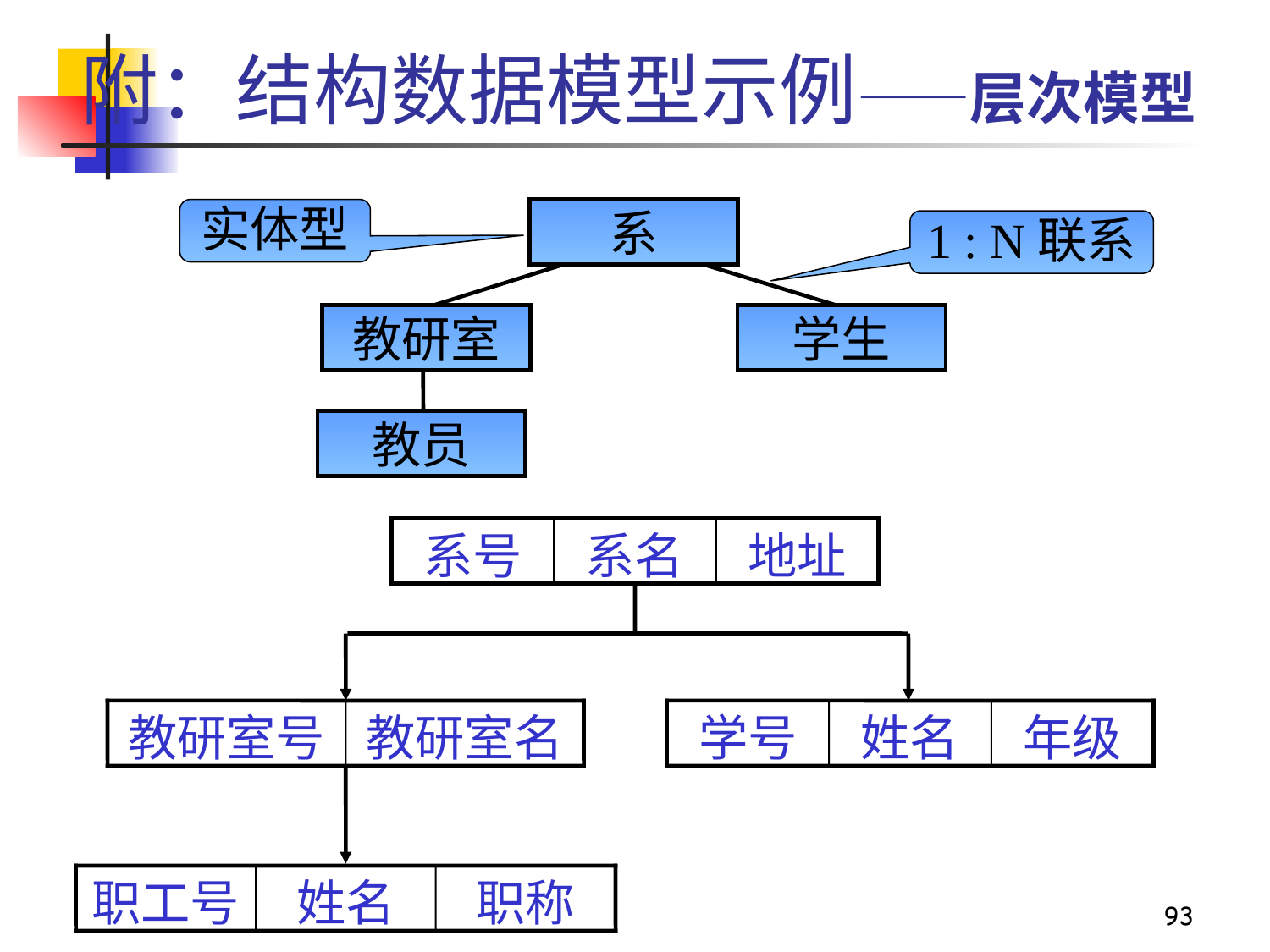

# 附：结构数据模型示例——层次模型
实体型
系
1 : N联系

教研室
学生

教员
系号

系名

地址

教研室号

教研室名

学号

姓名

年级

职工号

姓名

职称

93